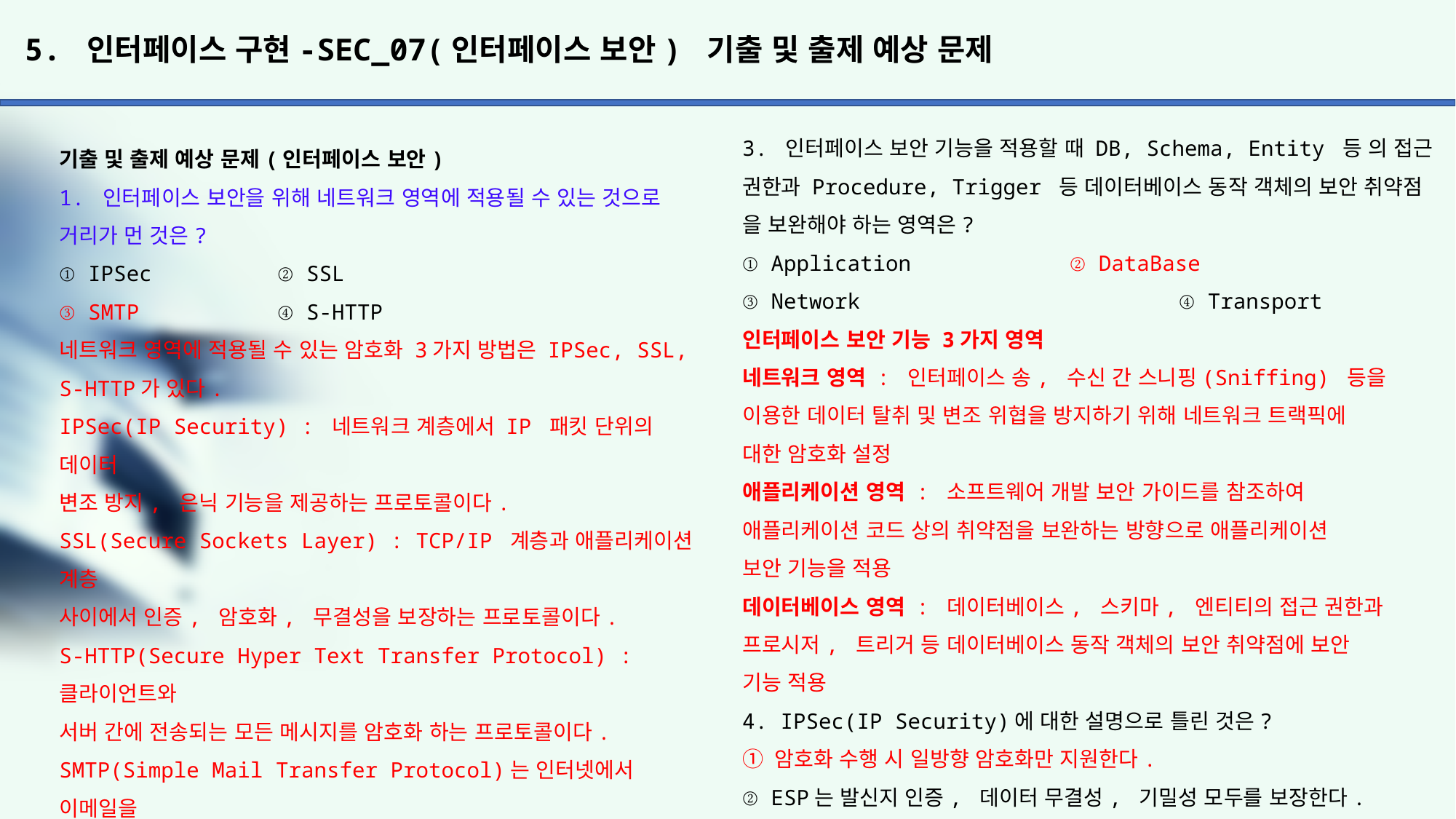

# 5. 인터페이스 구현-SEC_07(인터페이스 보안) 기출 및 출제 예상 문제
3. 인터페이스 보안 기능을 적용할 때 DB, Schema, Entity 등 의 접근 권한과 Procedure, Trigger 등 데이터베이스 동작 객체의 보안 취약점 을 보완해야 하는 영역은?
① Application		② DataBase
③ Network			④ Transport
인터페이스 보안 기능 3가지 영역
네트워크 영역 : 인터페이스 송, 수신 간 스니핑(Sniffing) 등을
이용한 데이터 탈취 및 변조 위협을 방지하기 위해 네트워크 트랙픽에
대한 암호화 설정
애플리케이션 영역 : 소프트웨어 개발 보안 가이드를 참조하여
애플리케이션 코드 상의 취약점을 보완하는 방향으로 애플리케이션
보안 기능을 적용
데이터베이스 영역 : 데이터베이스, 스키마, 엔티티의 접근 권한과
프로시저, 트리거 등 데이터베이스 동작 객체의 보안 취약점에 보안
기능 적용
4. IPSec(IP Security)에 대한 설명으로 틀린 것은?
① 암호화 수행 시 일방향 암호화만 지원한다.
② ESP는 발신지 인증, 데이터 무결성, 기밀성 모두를 보장한다.
③ 운영 모드는 Tunnel 모드와 Transport 모드로 분류된다.
④ AH는 발신지 호스트를 인증하고, IP 패킷의 무결성을 보장한다.
IPSec은 암호화와 복호화가 모드 가능한 양방향 암호 방식이다.
운영 모드에서는 Tunnel(터널 모드)은 IP 패킷 전체를 보호하고, 그
위에 새로운 IP 헤더를 추가하는 방식으로 ‘두 라우터 간에’, ‘호
스트와 라우터 간에’, ‘두 게이트웨이 간에’ 주로 사용된다.
즉, IPSec VPN 구형이 가능하다.
Transport 모드(수송 모드)는 IP 헤어 이외 나머지 데이터 부분만
보호하는 방식이며, 주로 상위 계층 프로토콜 만들 보호하기 위해
사용한다. ‘호스트 – 호스트 간에’만 주로 사용된다.
ESP(Encapsulation Security Payload) 프로토콜은 ESP가 캡슐화하는
항목에 대해서 기밀성을 제공한다. 또한 AH가 제공하는 서비스도
제공한다. 그러나 외부에 IP 헤더는 보호하지 않는다. ESP는 보호된
패킷의 무결성을 위해 인증 서비스로 제공된다. ESP는 암호화 지원
기술을 사용하므로 ESP를 제공하는 시스템은 가져오기 및 내보내기
제어 규칙에 종속된다.
AH는 강력한 무결성, 데이터 인증을 제공한다. 발신자가 보낸 컨텐츠
를 그대로 수신자가 수신할 수 있도록 한다. AH에서 재생 보호를 사용으로 설정하지 않을 경우 재생 공격에는 취약하다.
기출 및 출제 예상 문제(인터페이스 보안)
1. 인터페이스 보안을 위해 네트워크 영역에 적용될 수 있는 것으로 거리가 먼 것은?
① IPSec		② SSL
③ SMTP		④ S-HTTP
네트워크 영역에 적용될 수 있는 암호화 3가지 방법은 IPSec, SSL,
S-HTTP가 있다.
IPSec(IP Security) : 네트워크 계층에서 IP 패킷 단위의 데이터
변조 방지, 은닉 기능을 제공하는 프로토콜이다.
SSL(Secure Sockets Layer) : TCP/IP 계층과 애플리케이션 계층
사이에서 인증, 암호화, 무결성을 보장하는 프로토콜이다.
S-HTTP(Secure Hyper Text Transfer Protocol) : 클라이언트와
서버 간에 전송되는 모든 메시지를 암호화 하는 프로토콜이다.
SMTP(Simple Mail Transfer Protocol)는 인터넷에서 이메일을
보내기 위해 이용되는 프로토콜이다. 사용하는 TCP 포트 번호는
25번이다.
2. 크래커가 침입하여 백도어를 만들어 놓거나, 설정 파일을 변경했을 때 분석하는 도구는?
① trace		② tripwire
③ udpdump		④ cron
트립와이어(Tripwire)는 시스템의 특정한 파일의 변화를 모니터링
하고 알림을 해주는 유용한 보안 그리고 무결성 도구이다.
데이터 무결성 검사 도구에는 Tripwire, AIDE, Samhain, Claymore,
Slipwire, Fcheck 등이 있다.
trace는 HTTP 프로토콜의 요청 메서드이다.
udpdump는 리눅스에서 tcpdump로 네트워크 패킷을 캡쳐하는데
쓰이는 명령어이다.
cron은 유닉스 계열 컴퓨터 운영 체제의 시간 기반 잡 스케쥴러
이다. 소프트웨어 환경을 설정하고 관리하는 사람들은 작업을
고정된 시간, 날짜, 간격에 주기적으로 실행할 수 있도록 스케쥴
링 하기 위해 cron을 사용한다.